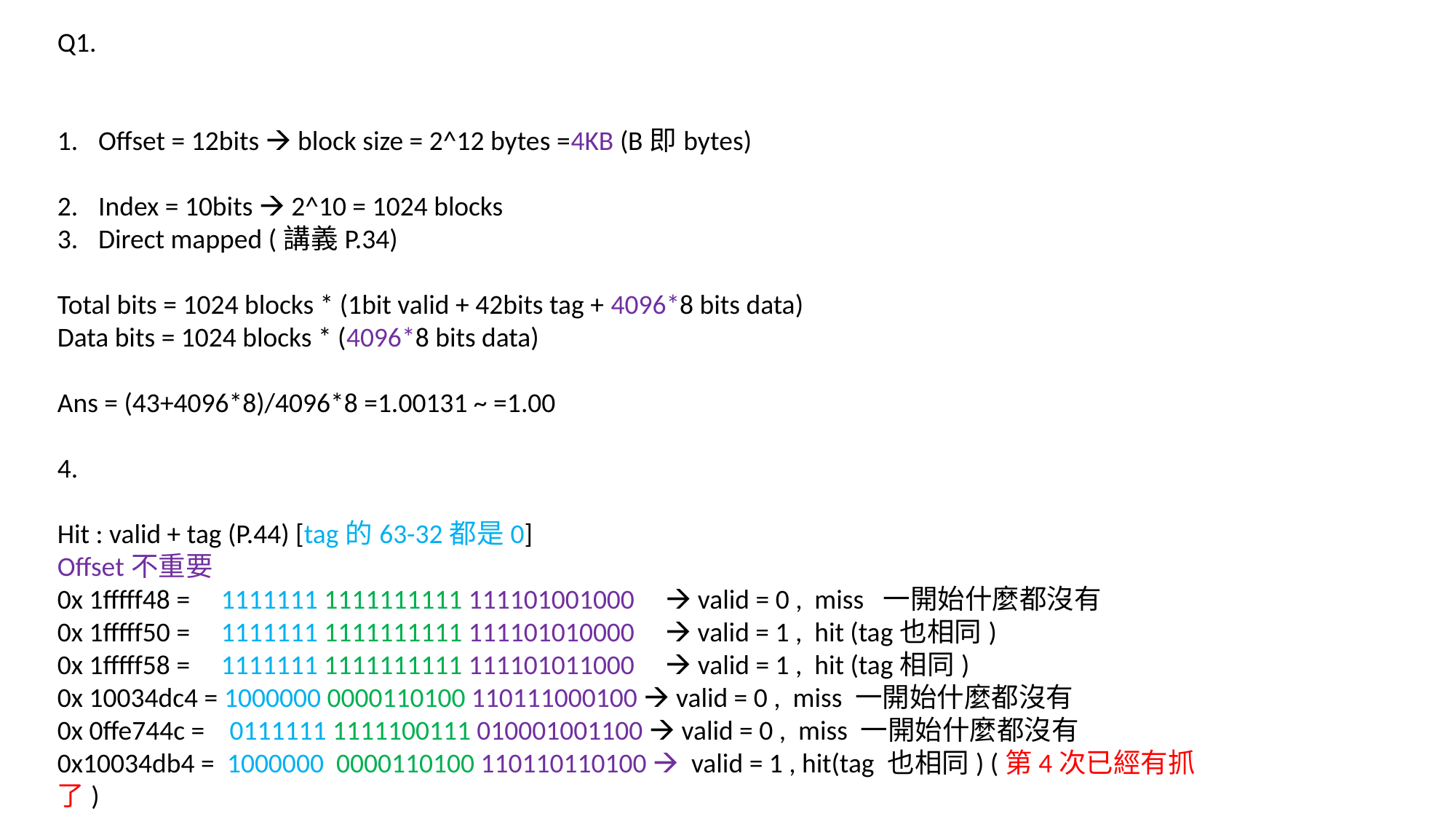

Q1.

Offset = 12bits 🡪 block size = 2^12 bytes =4KB (B即bytes)

Index = 10bits 🡪 2^10 = 1024 blocks
Direct mapped (講義P.34)

Total bits = 1024 blocks * (1bit valid + 42bits tag + 4096*8 bits data)
Data bits = 1024 blocks * (4096*8 bits data)

Ans = (43+4096*8)/4096*8 =1.00131 ~ =1.00

4.

Hit : valid + tag (P.44) [tag的63-32都是0]
Offset不重要
0x 1fffff48 =     1111111 1111111111 111101001000     🡪 valid = 0 ,  miss  一開始什麼都沒有
0x 1fffff50 =     1111111 1111111111 111101010000     🡪 valid = 1 ,  hit (tag也相同)
0x 1fffff58 =     1111111 1111111111 111101011000     🡪 valid = 1 ,  hit (tag相同)
0x 10034dc4 = 1000000 0000110100 110111000100 🡪 valid = 0 ,  miss 一開始什麼都沒有
0x 0ffe744c =    0111111 1111100111 010001001100 🡪 valid = 0 ,  miss 一開始什麼都沒有
0x10034db4 =  1000000  0000110100 110110110100 🡪  valid = 1 , hit(tag 也相同) (第4次已經有抓了)
~
0x10034dac =      略      🡪只有做後3bit(2進位就是12bit相同，因此一定是hit)
0x10033ee4 =    1000000 0000110011 111011100100 🡪 valid = 0 ,  miss  一開始什麼都沒有
0x3004d978 =  11000000 0001001101 100101111000 🡪 valid = 0,  miss  一開始什麼都沒有

Hit rate =5/10 = 50%